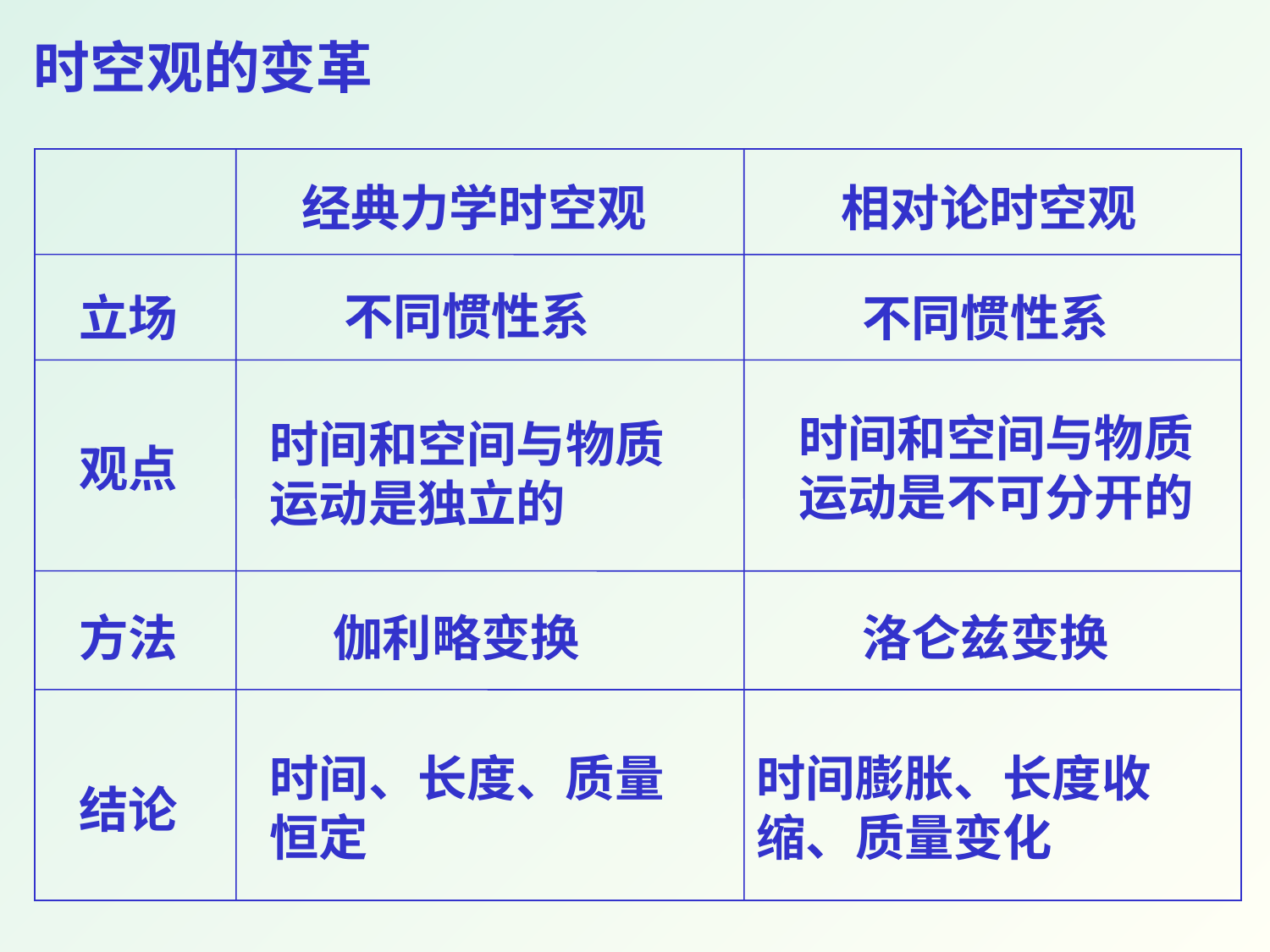

时空观的变革

经典力学时空观
相对论时空观
不同惯性系
立场
不同惯性系
时间和空间与物质运动是不可分开的
时间和空间与物质运动是独立的
观点
方法
伽利略变换
洛仑兹变换
时间、长度、质量
恒定
时间膨胀、长度收缩、质量变化
结论